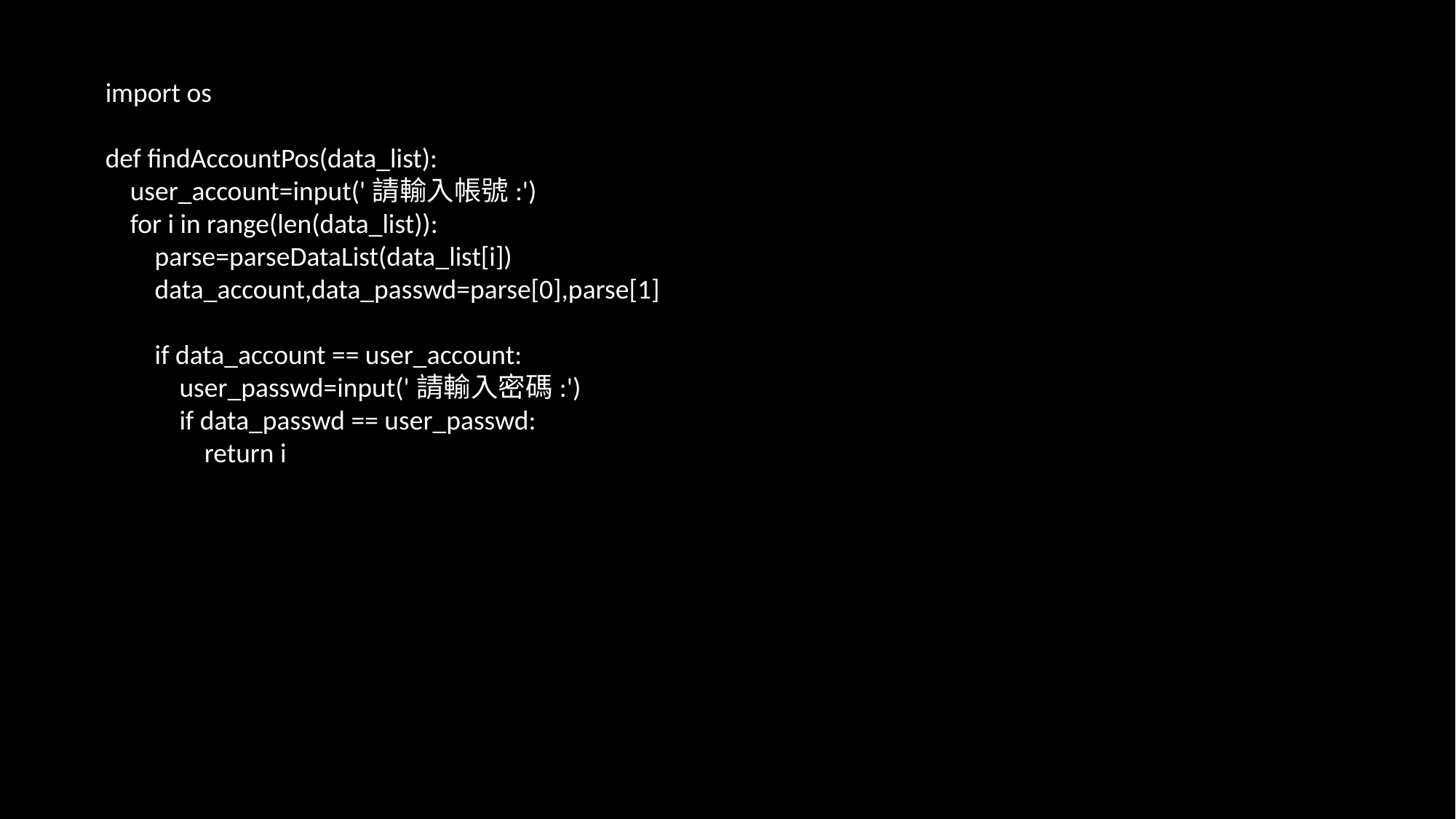

import os

def findAccountPos(data_list):
    user_account=input('請輸入帳號:')
    for i in range(len(data_list)):
        parse=parseDataList(data_list[i])
        data_account,data_passwd=parse[0],parse[1]

        if data_account == user_account:
            user_passwd=input('請輸入密碼:')
            if data_passwd == user_passwd:
                return i